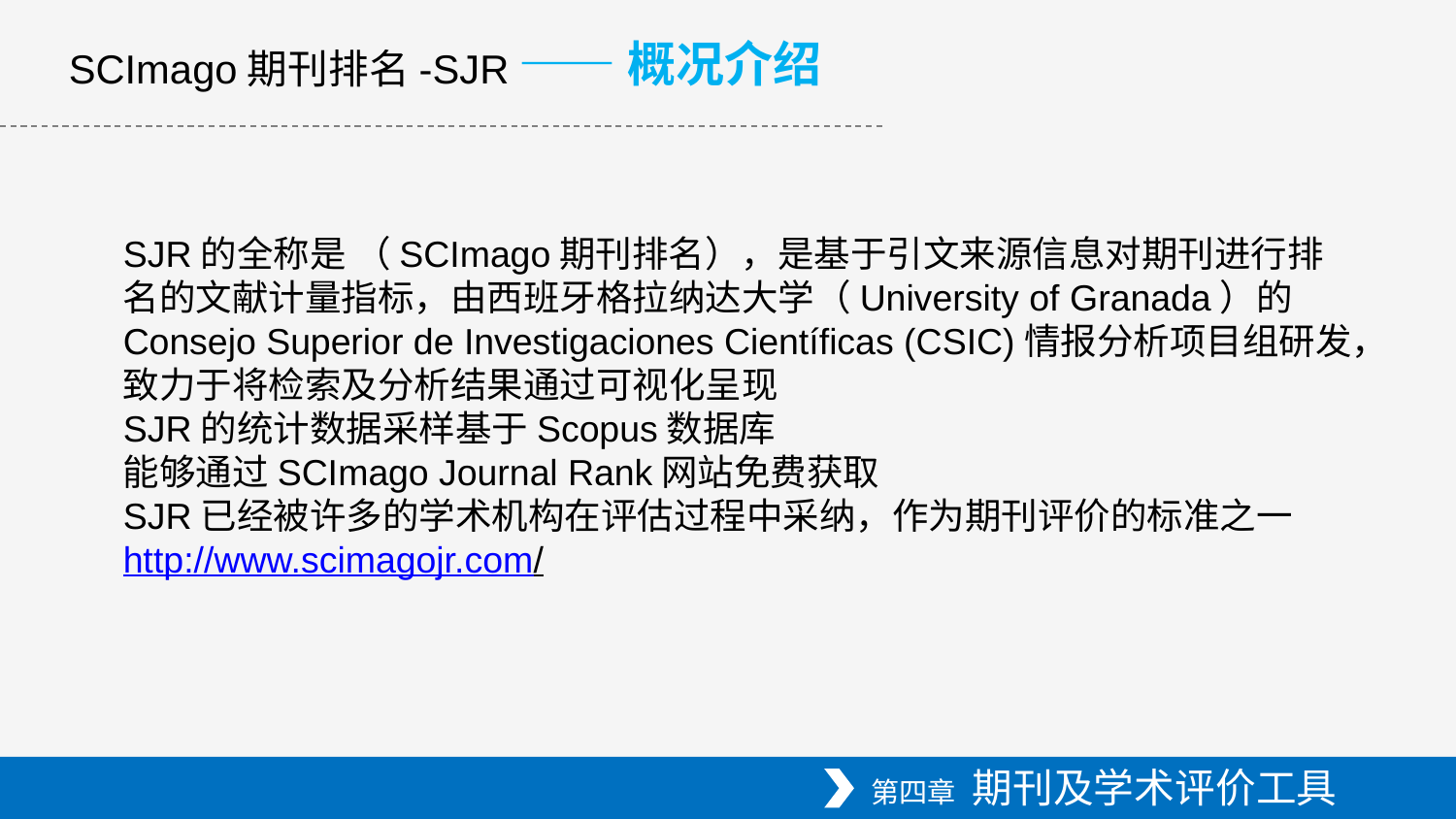

——概况介绍
SCImago期刊排名-SJR
SJR的全称是 （SCImago期刊排名），是基于引文来源信息对期刊进行排名的文献计量指标，由西班牙格拉纳达大学（University of Granada）的Consejo Superior de Investigaciones Científicas (CSIC)情报分析项目组研发，致力于将检索及分析结果通过可视化呈现
SJR的统计数据采样基于Scopus数据库
能够通过SCImago Journal Rank网站免费获取
SJR已经被许多的学术机构在评估过程中采纳，作为期刊评价的标准之一
http://www.scimagojr.com/